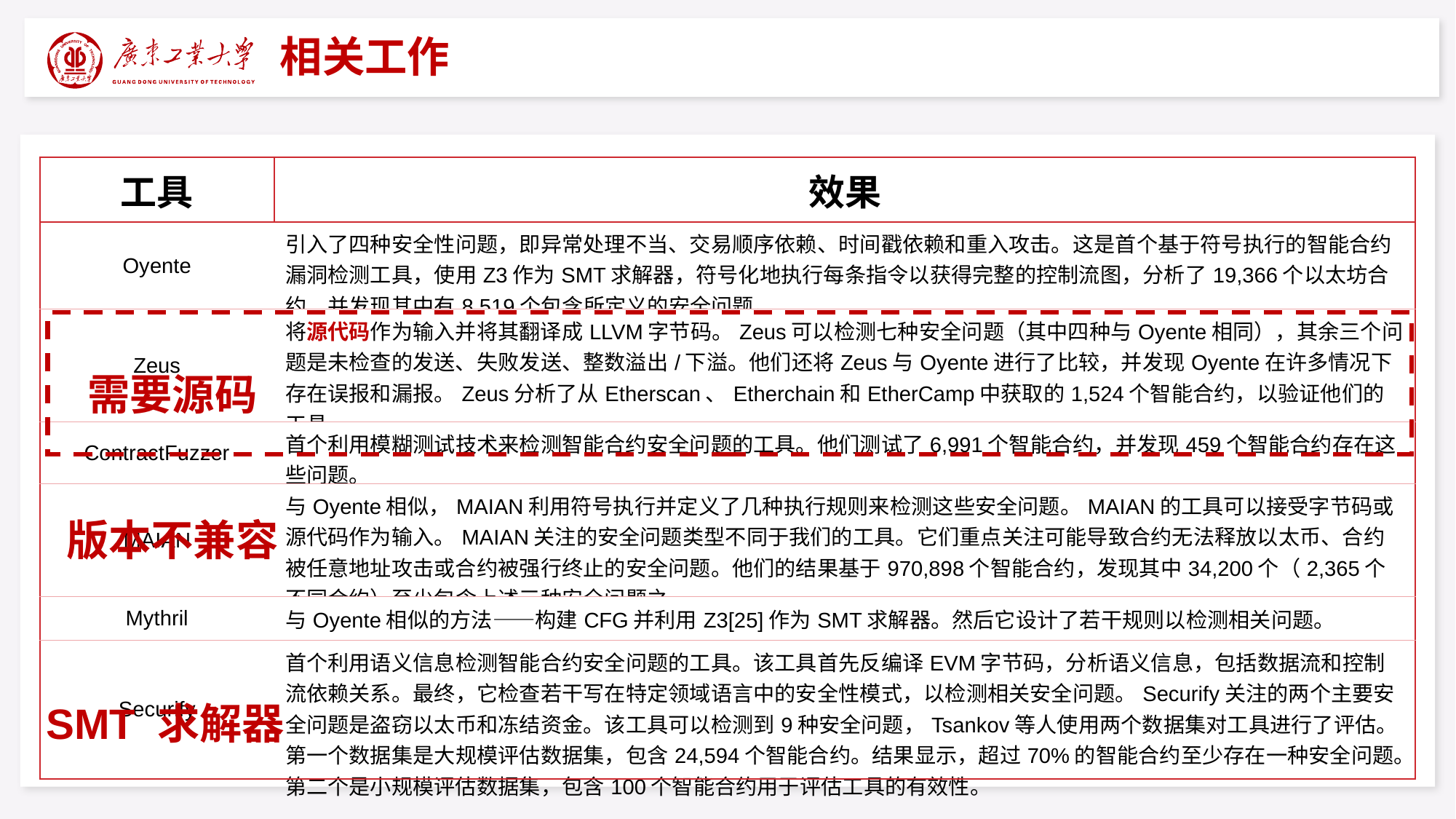

相关工作
| 工具 | 效果 |
| --- | --- |
| Oyente | 引入了四种安全性问题，即异常处理不当、交易顺序依赖、时间戳依赖和重入攻击。这是首个基于符号执行的智能合约漏洞检测工具，使用Z3作为SMT求解器，符号化地执行每条指令以获得完整的控制流图，分析了19,366个以太坊合约，并发现其中有8,519个包含所定义的安全问题。 |
| Zeus | 将源代码作为输入并将其翻译成LLVM字节码。Zeus可以检测七种安全问题（其中四种与Oyente相同），其余三个问题是未检查的发送、失败发送、整数溢出/下溢。他们还将Zeus与Oyente进行了比较，并发现Oyente在许多情况下存在误报和漏报。Zeus分析了从Etherscan、Etherchain和EtherCamp中获取的1,524个智能合约，以验证他们的工具。 |
| ContractFuzzer | 首个利用模糊测试技术来检测智能合约安全问题的工具。他们测试了6,991个智能合约，并发现459个智能合约存在这些问题。 |
| MAIAN | 与Oyente相似，MAIAN利用符号执行并定义了几种执行规则来检测这些安全问题。MAIAN的工具可以接受字节码或源代码作为输入。MAIAN关注的安全问题类型不同于我们的工具。它们重点关注可能导致合约无法释放以太币、合约被任意地址攻击或合约被强行终止的安全问题。他们的结果基于970,898个智能合约，发现其中34,200个（2,365个不同合约）至少包含上述三种安全问题之一。 |
| Mythril | 与Oyente相似的方法——构建CFG并利用Z3[25]作为SMT求解器。然后它设计了若干规则以检测相关问题。 |
| Securify | 首个利用语义信息检测智能合约安全问题的工具。该工具首先反编译EVM字节码，分析语义信息，包括数据流和控制流依赖关系。最终，它检查若干写在特定领域语言中的安全性模式，以检测相关安全问题。Securify关注的两个主要安全问题是盗窃以太币和冻结资金。该工具可以检测到9种安全问题，Tsankov等人使用两个数据集对工具进行了评估。第一个数据集是大规模评估数据集，包含24,594个智能合约。结果显示，超过70%的智能合约至少存在一种安全问题。第二个是小规模评估数据集，包含100个智能合约用于评估工具的有效性。 |

需要源码
版本不兼容
SMT 求解器